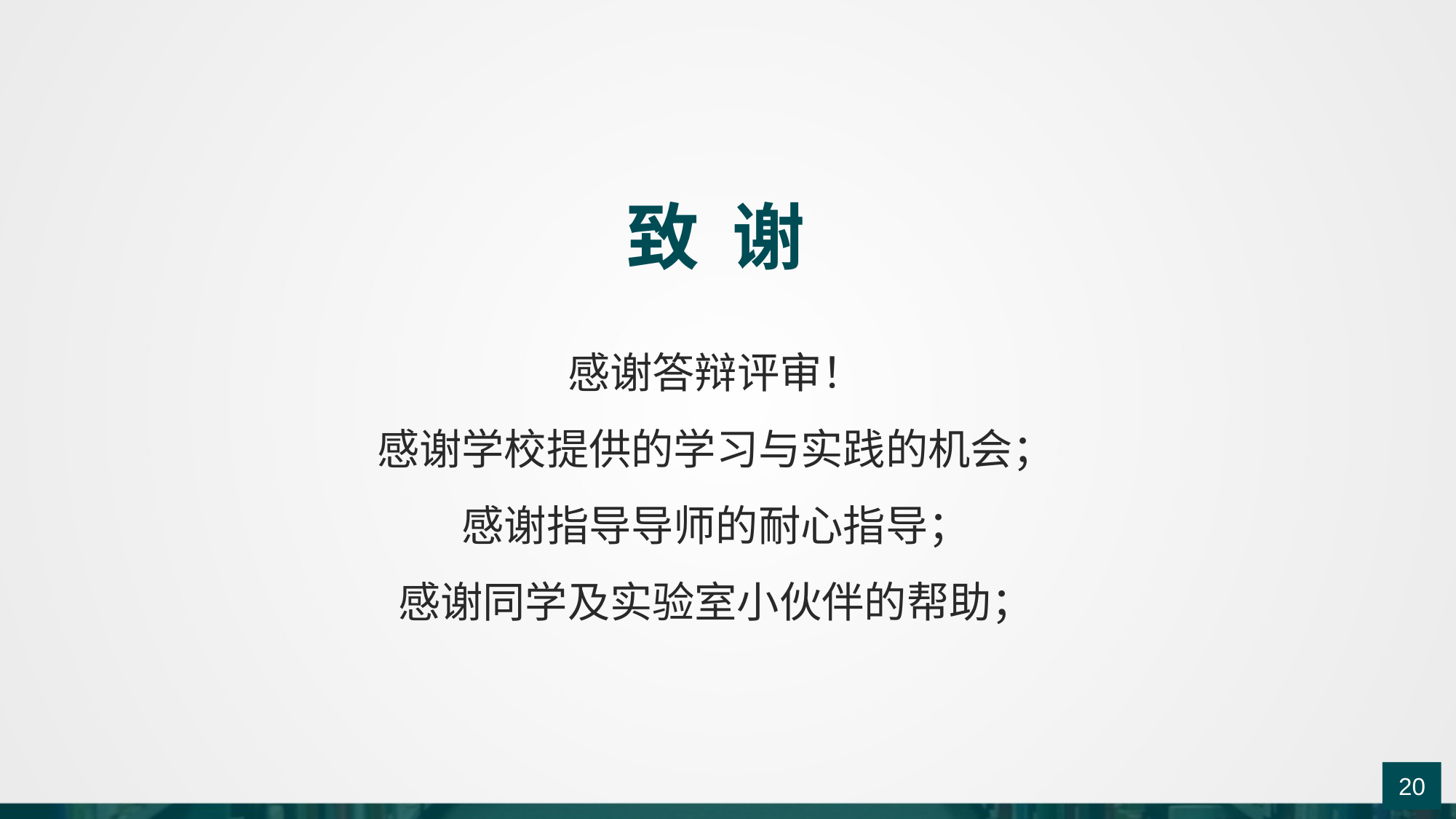

致  谢
感谢答辩评审！
感谢学校提供的学习与实践的机会；
感谢指导导师的耐心指导；
感谢同学及实验室小伙伴的帮助；